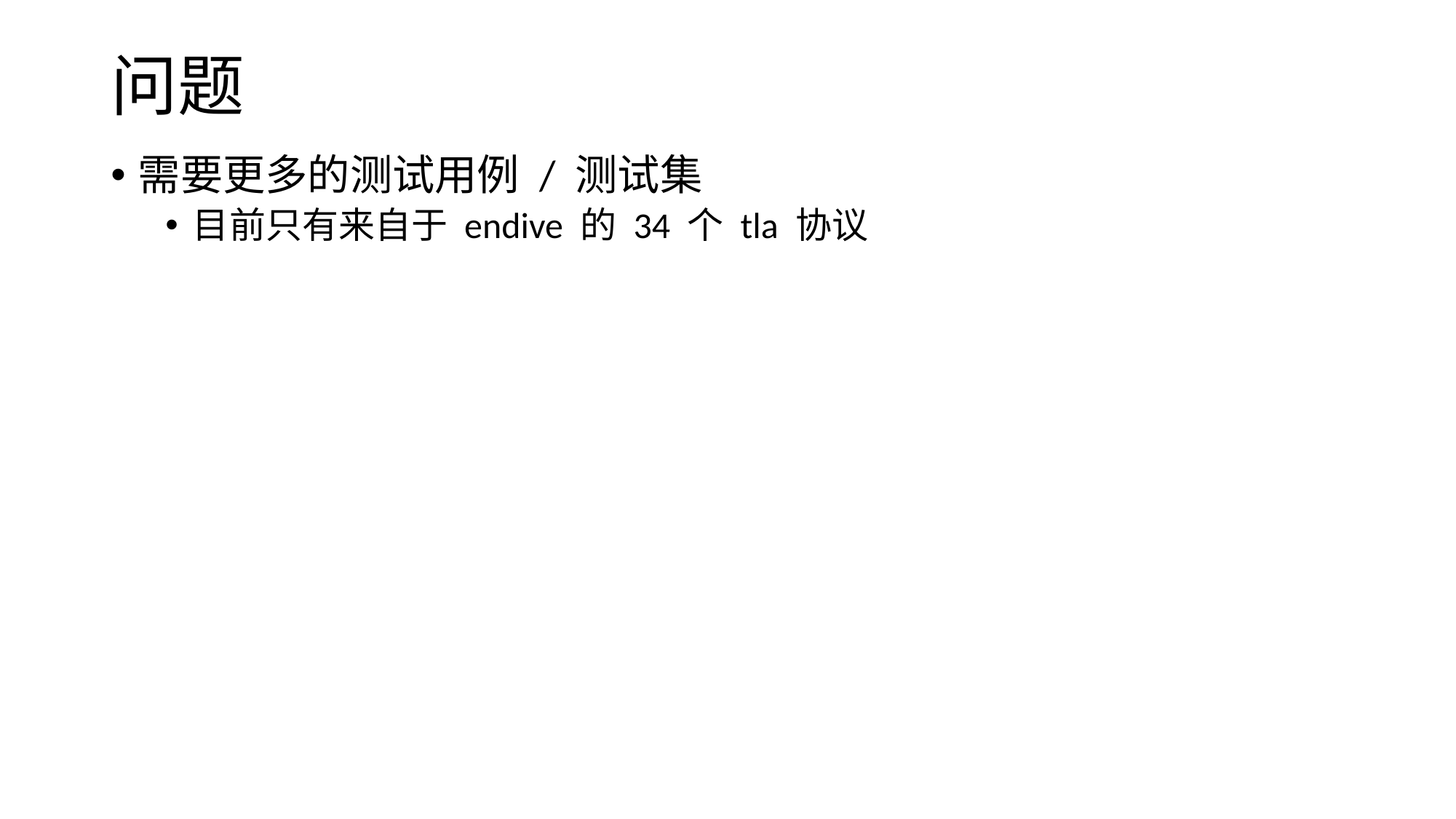

# 问题
需要更多的测试用例 / 测试集
目前只有来自于 endive 的 34 个 tla 协议